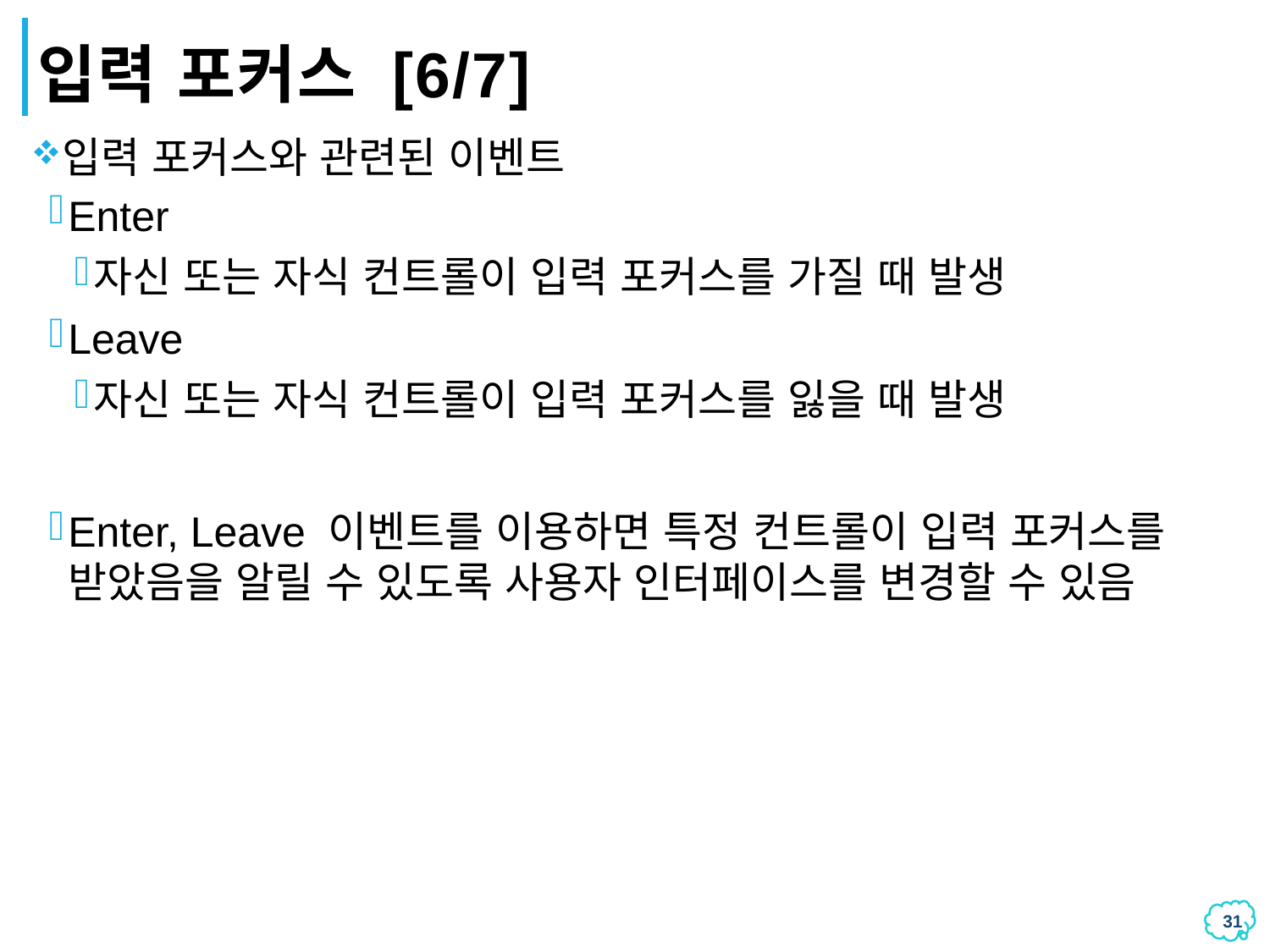

# 입력 포커스 [6/7]
입력 포커스와 관련된 이벤트
Enter
자신 또는 자식 컨트롤이 입력 포커스를 가질 때 발생
Leave
자신 또는 자식 컨트롤이 입력 포커스를 잃을 때 발생

Enter, Leave 이벤트를 이용하면 특정 컨트롤이 입력 포커스를 받았음을 알릴 수 있도록 사용자 인터페이스를 변경할 수 있음
31